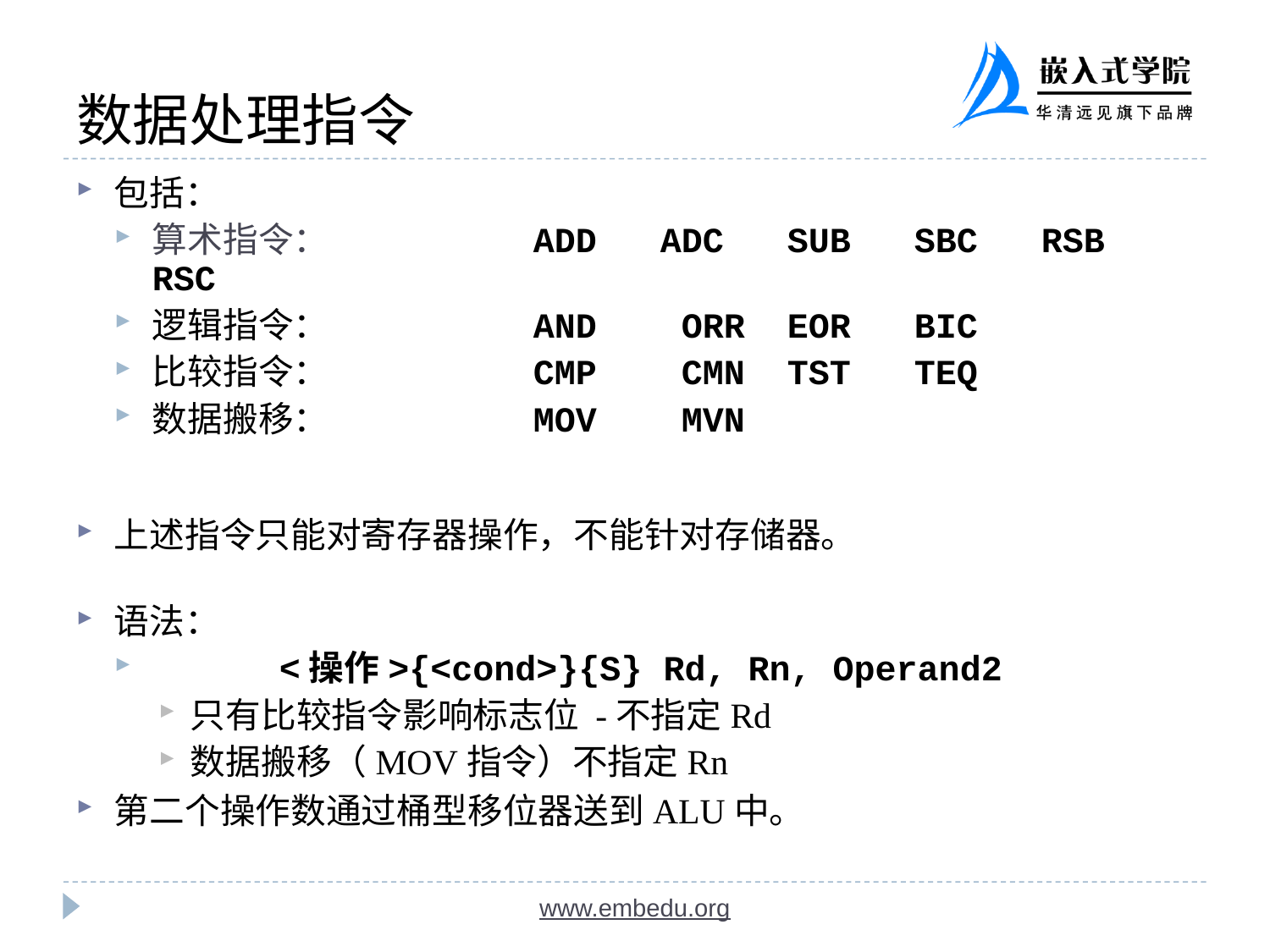

数据处理指令
包括：
算术指令：		ADD 	ADC 	SUB 	SBC 	RSB 	RSC
逻辑指令：		AND	 ORR 	EOR 	BIC
比较指令：		CMP	 CMN 	TST 	TEQ
数据搬移：		MOV	 MVN

上述指令只能对寄存器操作，不能针对存储器。
语法：
	<操作>{<cond>}{S} Rd, Rn, Operand2
只有比较指令影响标志位 -不指定Rd
数据搬移（MOV指令）不指定Rn
第二个操作数通过桶型移位器送到ALU中。

www.embedu.org